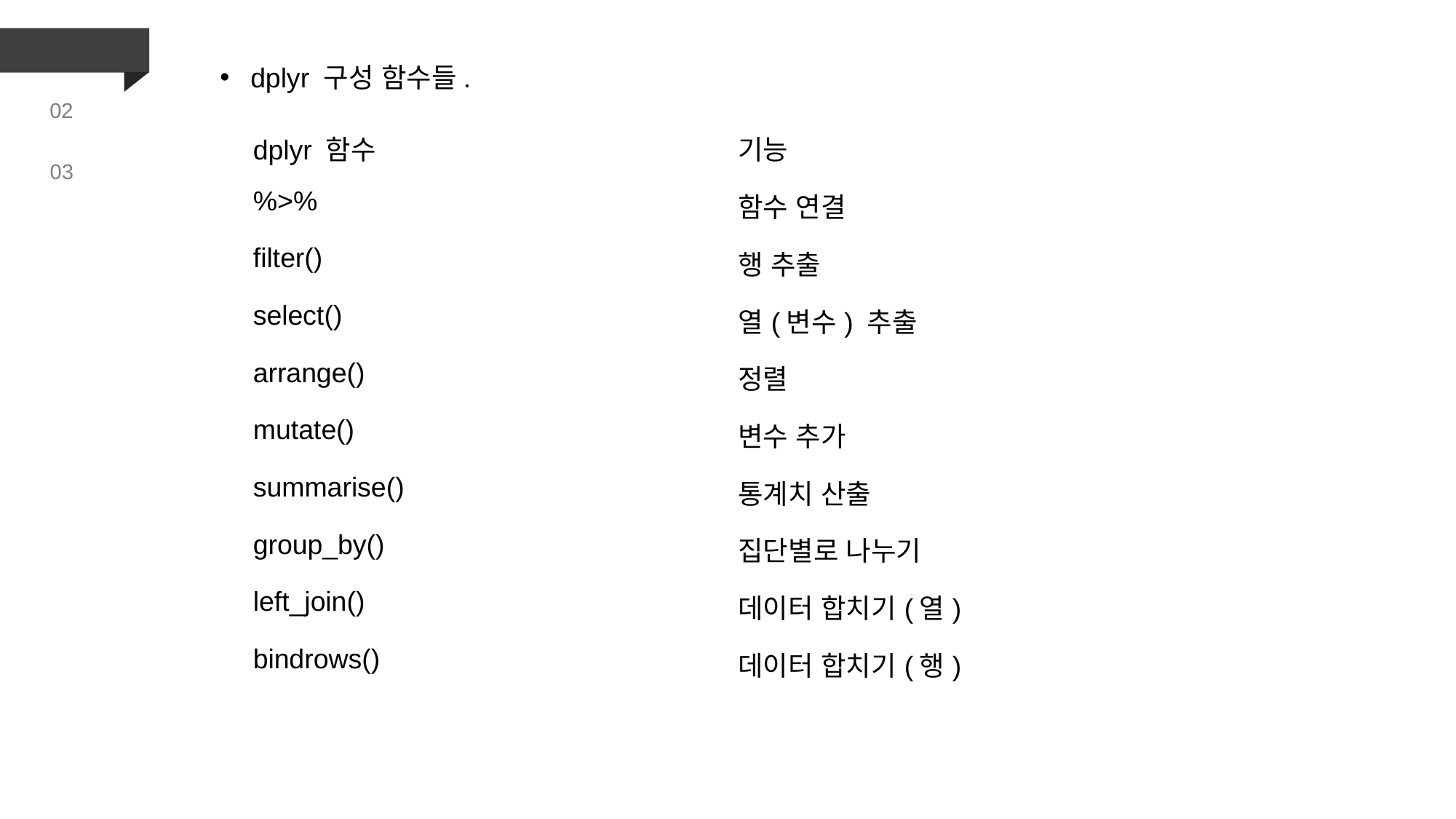

01
dplyr 구성 함수들.
02
02
| dplyr 함수 | 기능 |
| --- | --- |
| %>% | 함수 연결 |
| filter() | 행 추출 |
| select() | 열(변수) 추출 |
| arrange() | 정렬 |
| mutate() | 변수 추가 |
| summarise() | 통계치 산출 |
| group\_by() | 집단별로 나누기 |
| left\_join() | 데이터 합치기(열) |
| bindrows() | 데이터 합치기(행) |
03